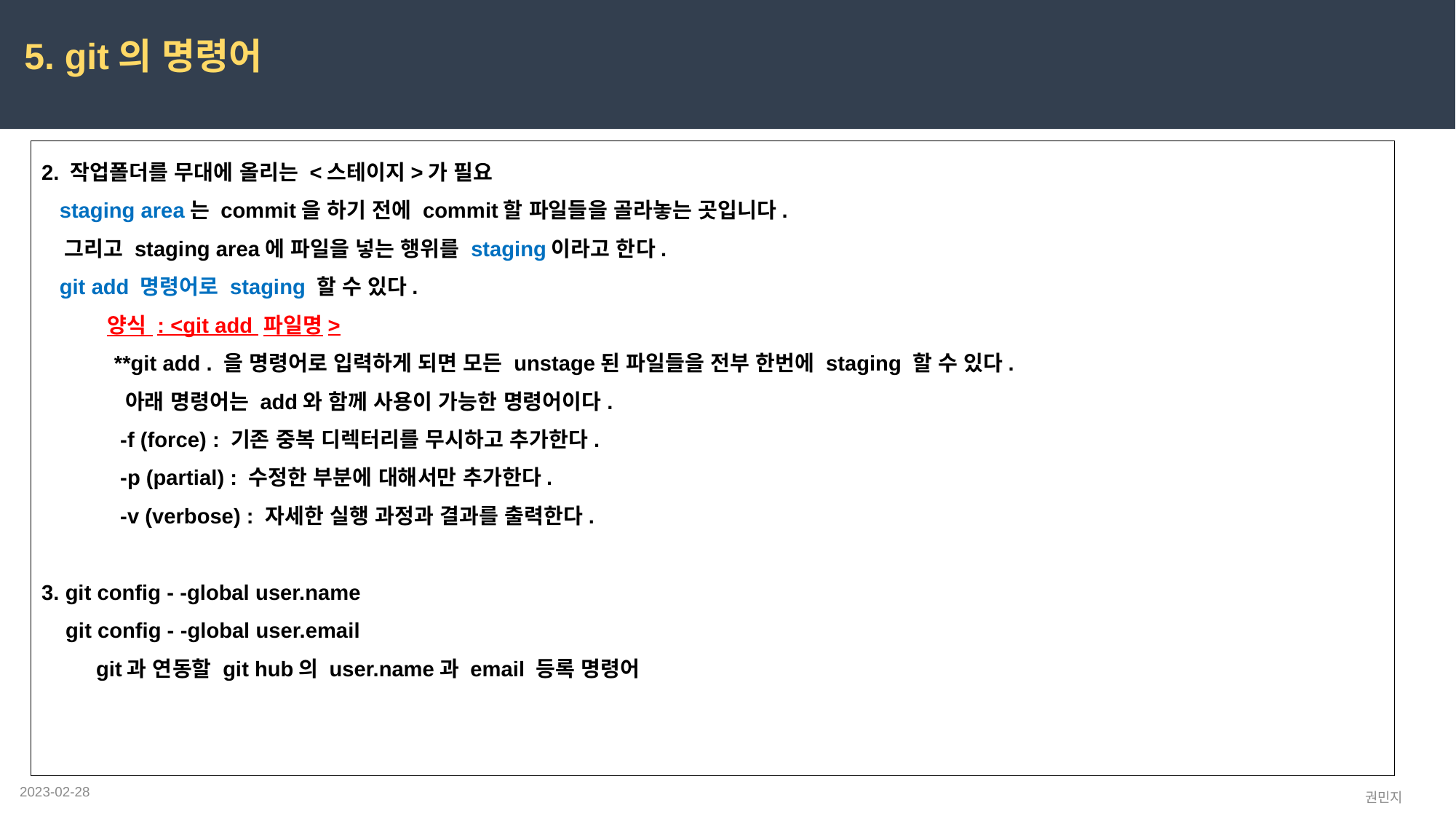

5. git의 명령어
2. 작업폴더를 무대에 올리는 <스테이지>가 필요
   staging area는 commit을 하기 전에 commit할 파일들을 골라놓는 곳입니다.
   그리고 staging area에 파일을 넣는 행위를 staging이라고 한다.
   git add 명령어로 staging 할 수 있다.
 양식 : <git add 파일명>
   **git add . 을 명령어로 입력하게 되면 모든 unstage된 파일들을 전부 한번에 staging 할 수 있다.
    아래 명령어는 add와 함께 사용이 가능한 명령어이다.
    -f (force) : 기존 중복 디렉터리를 무시하고 추가한다.
    -p (partial) : 수정한 부분에 대해서만 추가한다.
    -v (verbose) : 자세한 실행 과정과 결과를 출력한다.

3. git config - -global user.name
    git config - -global user.email
git과 연동할 git hub의 user.name과 email 등록 명령어

2023-02-28
권민지